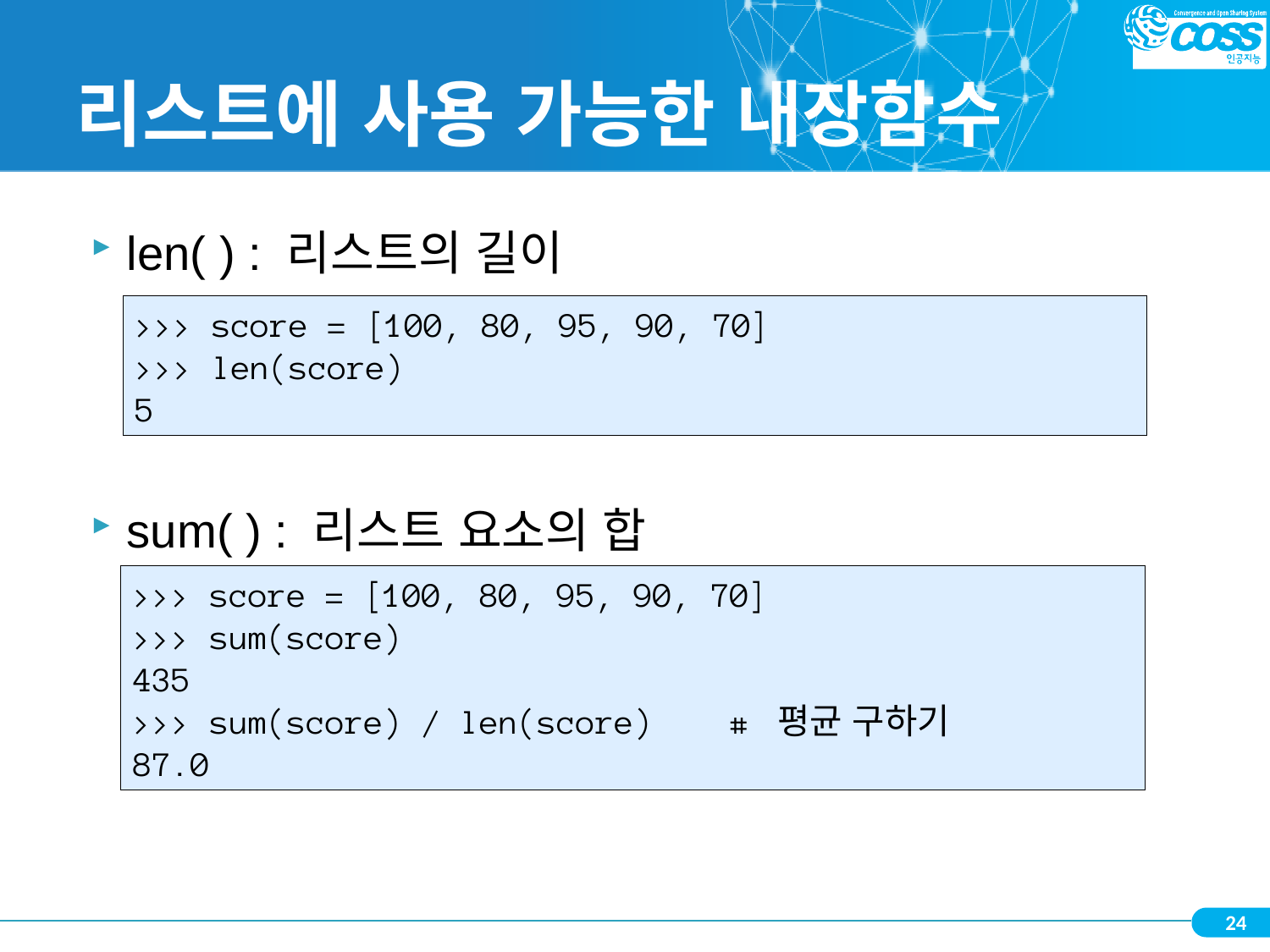

# 리스트에 사용 가능한 내장함수
len( ) : 리스트의 길이

sum( ) : 리스트 요소의 합

>>> score = [100, 80, 95, 90, 70]
>>> len(score)
5
>>> score = [100, 80, 95, 90, 70]
>>> sum(score)
435
>>> sum(score) / len(score)    # 평균 구하기
87.0